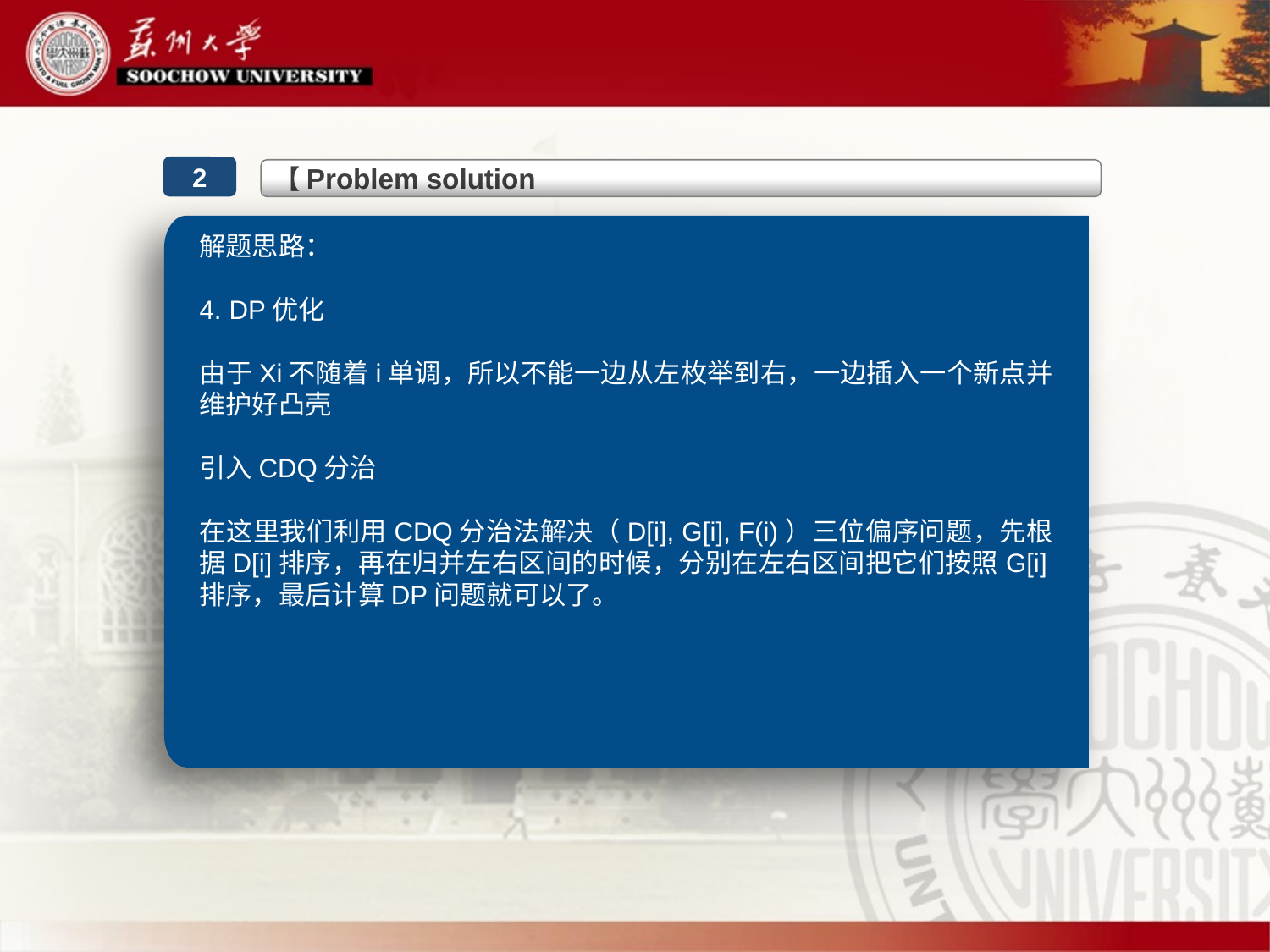

【Problem solution

2

解题思路：

4. DP优化

由于Xi不随着i单调，所以不能一边从左枚举到右，一边插入一个新点并维护好凸壳

引入CDQ分治

在这里我们利用CDQ分治法解决（D[i], G[i], F(i)）三位偏序问题，先根据D[i]排序，再在归并左右区间的时候，分别在左右区间把它们按照G[i]排序，最后计算DP问题就可以了。